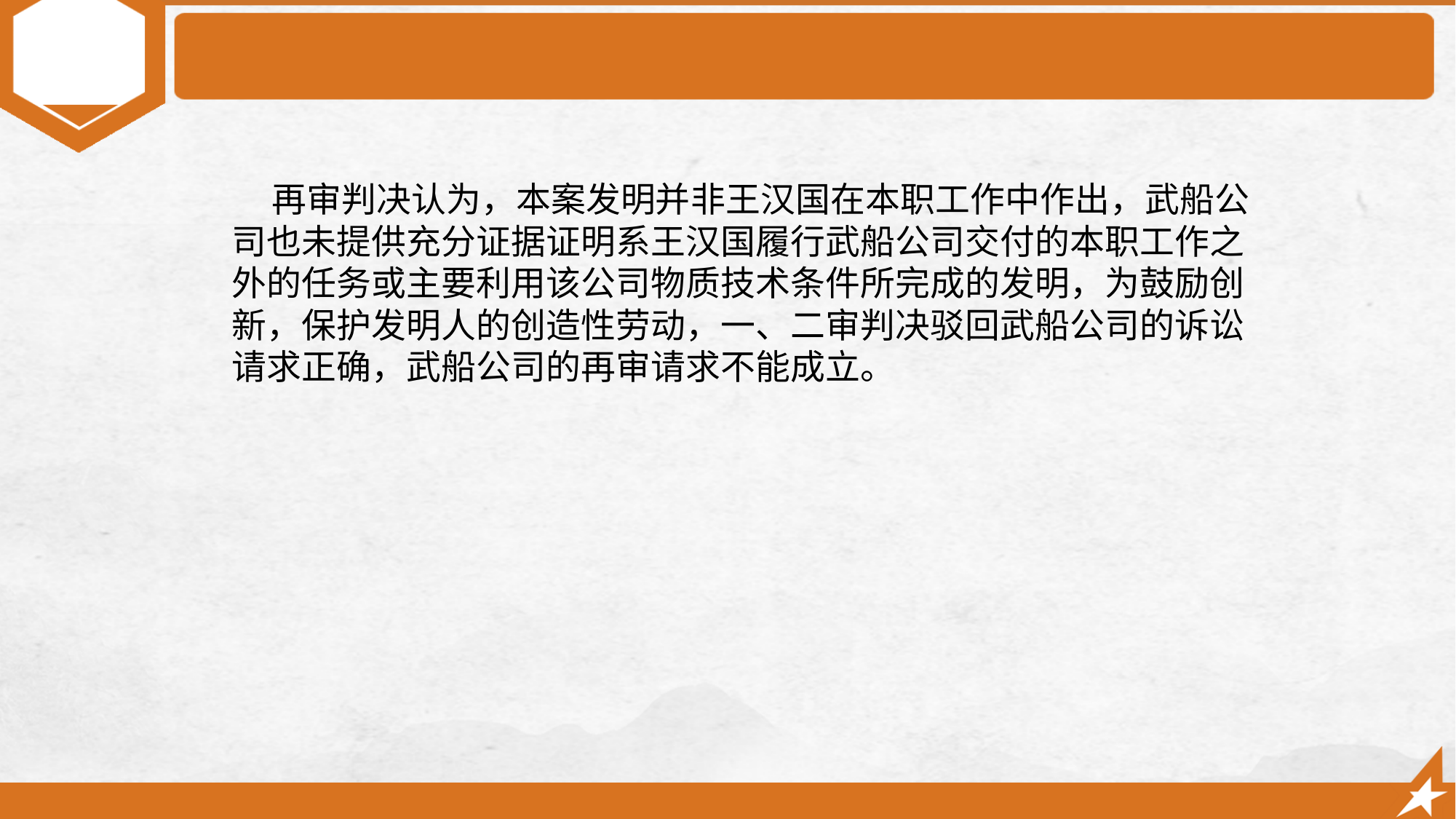

再审判决认为，本案发明并非王汉国在本职工作中作出，武船公司也未提供充分证据证明系王汉国履行武船公司交付的本职工作之外的任务或主要利用该公司物质技术条件所完成的发明，为鼓励创新，保护发明人的创造性劳动，一、二审判决驳回武船公司的诉讼请求正确，武船公司的再审请求不能成立。